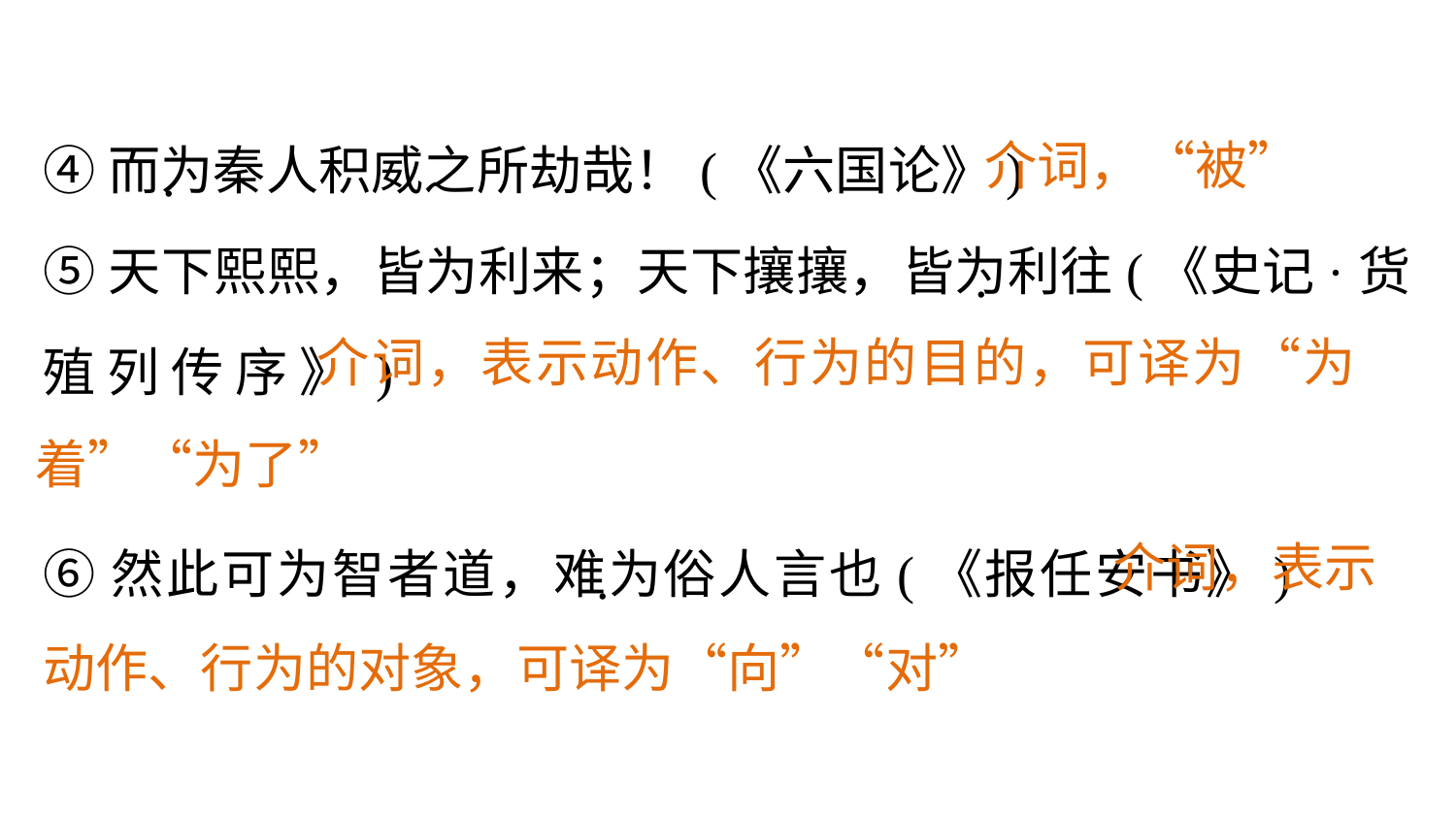

介词，“被”
④而为秦人积威之所劫哉！(《六国论》)
⑤天下熙熙，皆为利来；天下攘攘，皆为利往(《史记·货殖列传序》)
⑥然此可为智者道，难为俗人言也(《报任安书》)
.
.
                   介词，表示动作、行为的目的，可译为“为着”“为了”
                                                                                        介词，表示动作、行为的对象，可译为“向”“对”
.